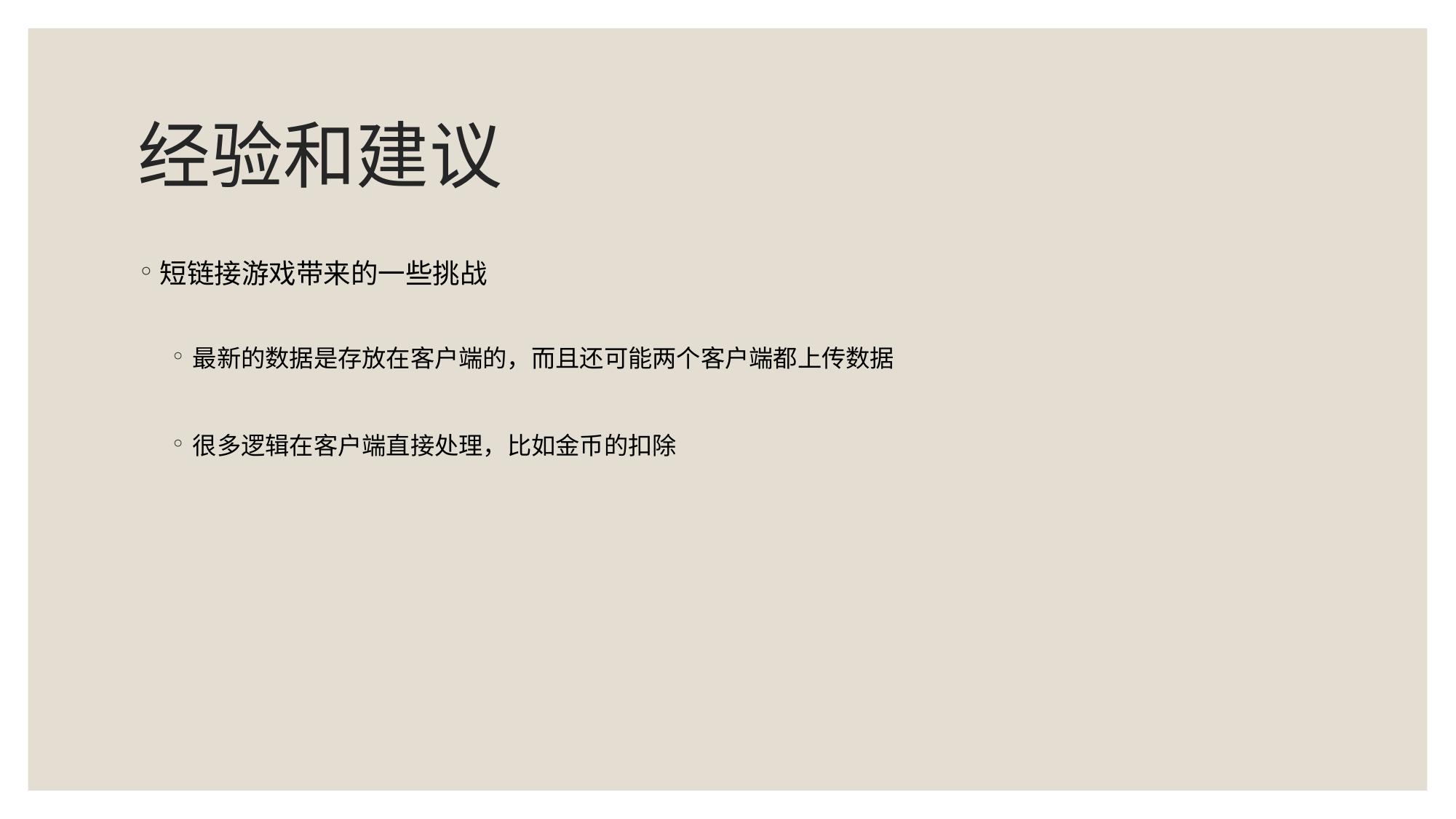

# 经验和建议
短链接游戏带来的一些挑战

最新的数据是存放在客户端的，而且还可能两个客户端都上传数据

很多逻辑在客户端直接处理，比如金币的扣除